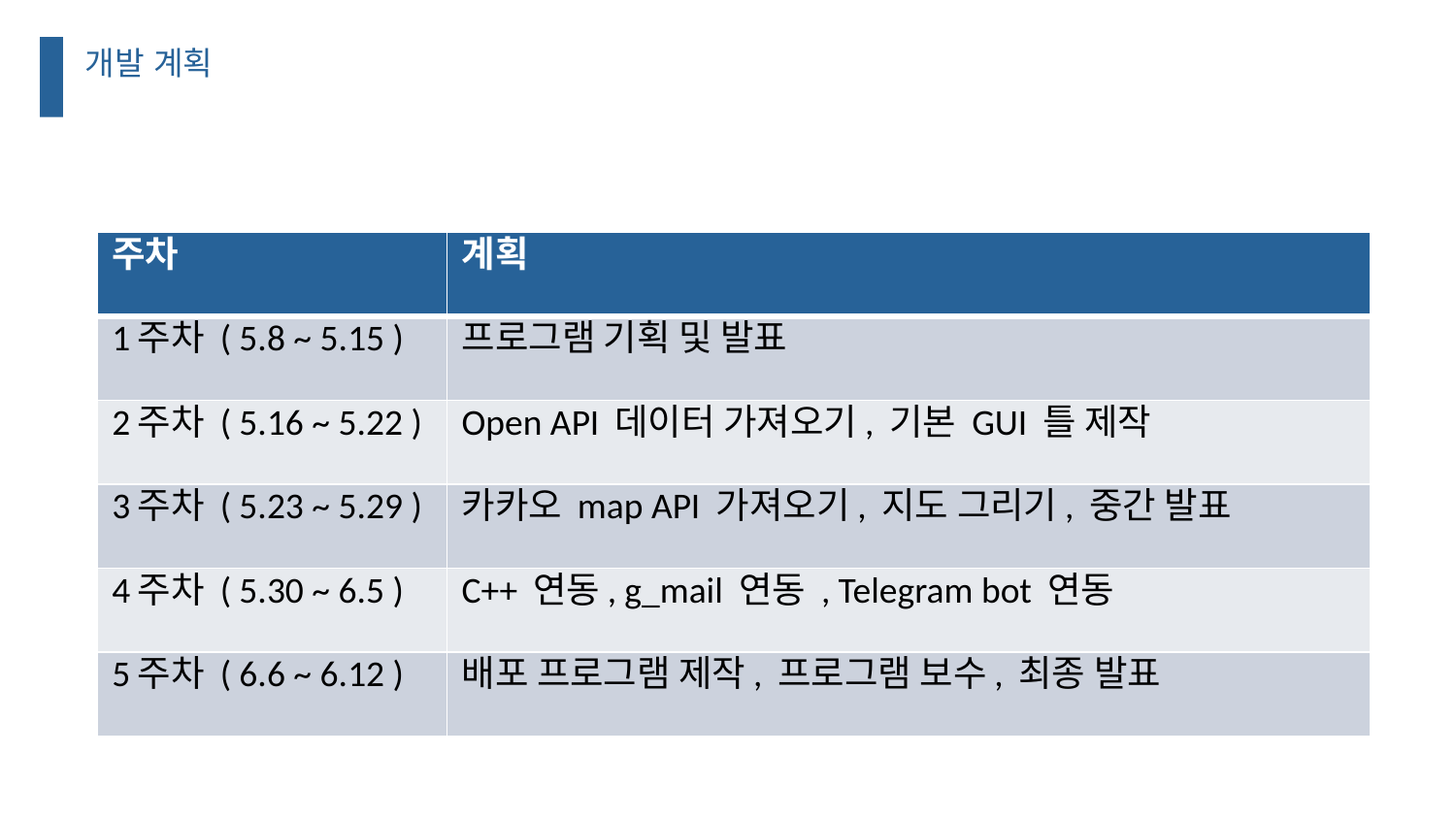

| 주차 | 계획 |
| --- | --- |
| 1주차 ( 5.8 ~ 5.15 ) | 프로그램 기획 및 발표 |
| 2주차 ( 5.16 ~ 5.22 ) | Open API 데이터 가져오기, 기본 GUI 틀 제작 |
| 3주차 ( 5.23 ~ 5.29 ) | 카카오 map API 가져오기, 지도 그리기, 중간 발표 |
| 4주차 ( 5.30 ~ 6.5 ) | C++ 연동, g\_mail 연동 , Telegram bot 연동 |
| 5주차 ( 6.6 ~ 6.12 ) | 배포 프로그램 제작, 프로그램 보수, 최종 발표 |